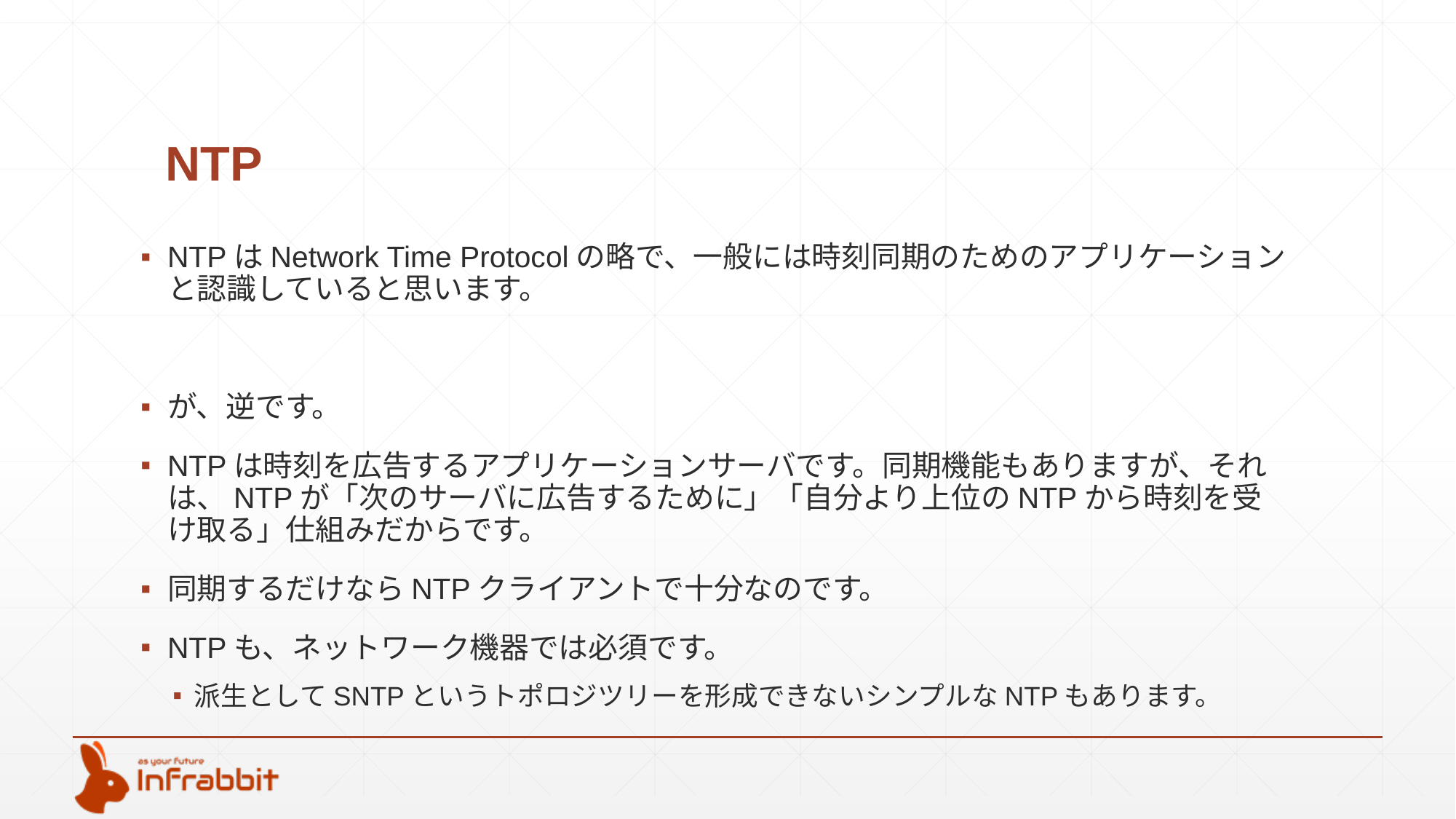

# NTP
NTPはNetwork Time Protocolの略で、一般には時刻同期のためのアプリケーションと認識していると思います。

が、逆です。
NTPは時刻を広告するアプリケーションサーバです。同期機能もありますが、それは、NTPが「次のサーバに広告するために」「自分より上位のNTPから時刻を受け取る」仕組みだからです。
同期するだけならNTPクライアントで十分なのです。
NTPも、ネットワーク機器では必須です。
派生としてSNTPというトポロジツリーを形成できないシンプルなNTPもあります。